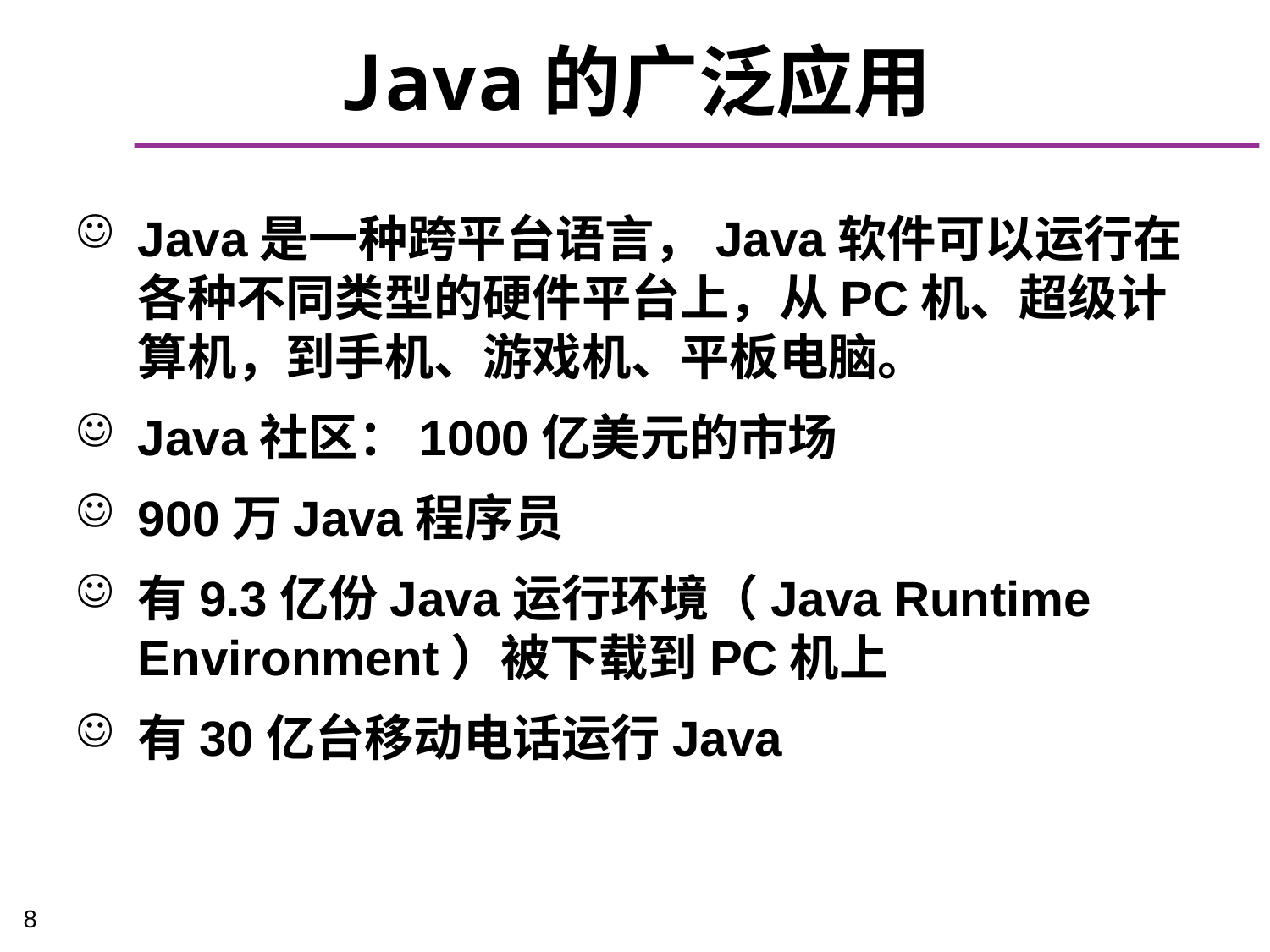

# Java的广泛应用
Java是一种跨平台语言，Java软件可以运行在各种不同类型的硬件平台上，从PC机、超级计算机，到手机、游戏机、平板电脑。
Java社区：1000亿美元的市场
900万Java程序员
有9.3亿份Java运行环境（Java Runtime Environment）被下载到PC机上
有30亿台移动电话运行Java
8